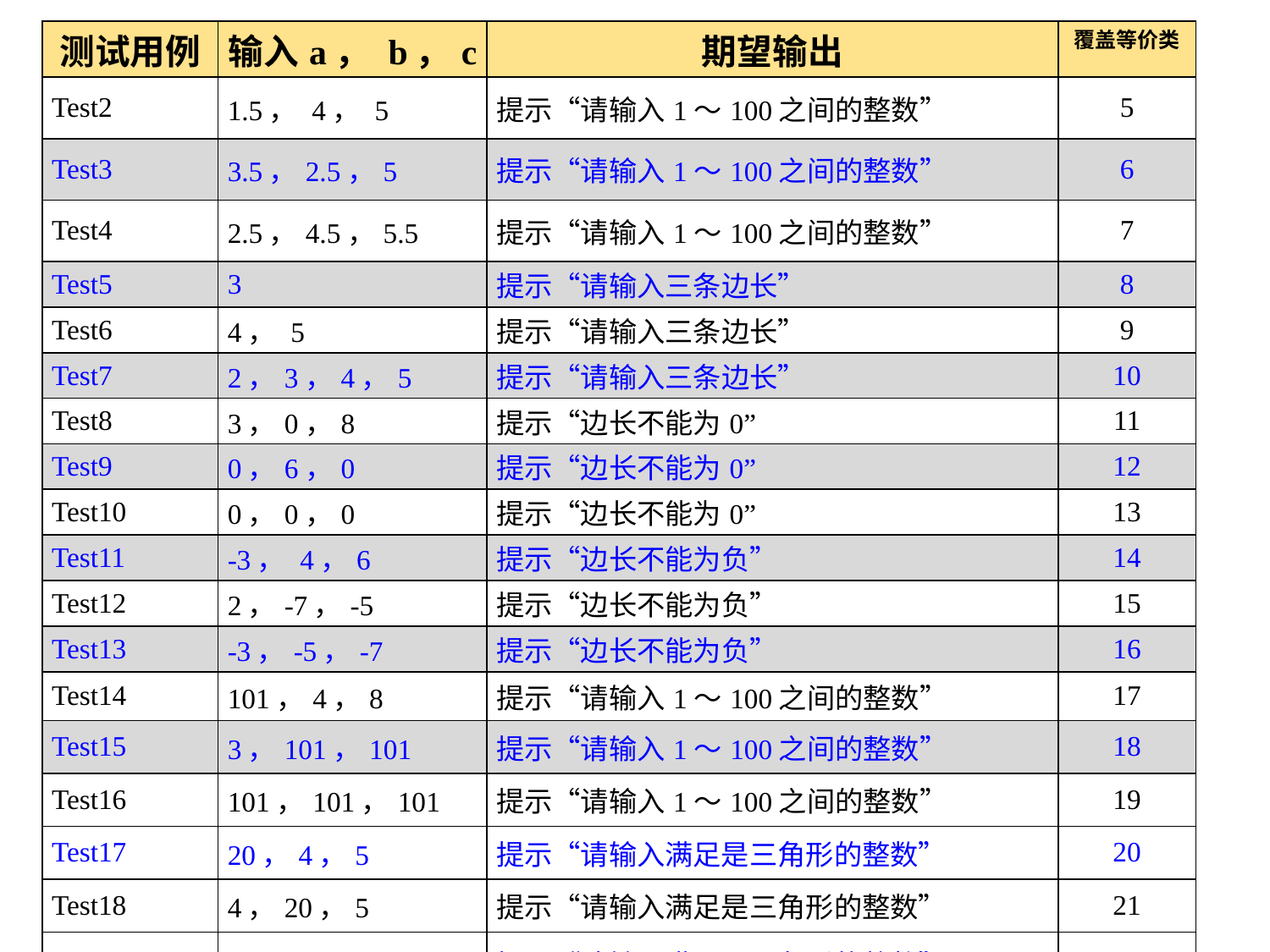

| 测试用例 | 输入a， b，c | 期望输出 | 覆盖等价类 |
| --- | --- | --- | --- |
| Test2 | 1.5， 4， 5 | 提示“请输入1～100之间的整数” | 5 |
| Test3 | 3.5，2.5，5 | 提示“请输入1～100之间的整数” | 6 |
| Test4 | 2.5，4.5，5.5 | 提示“请输入1～100之间的整数” | 7 |
| Test5 | 3 | 提示“请输入三条边长” | 8 |
| Test6 | 4， 5 | 提示“请输入三条边长” | 9 |
| Test7 | 2，3，4，5 | 提示“请输入三条边长” | 10 |
| Test8 | 3，0，8 | 提示“边长不能为0” | 11 |
| Test9 | 0，6，0 | 提示“边长不能为0” | 12 |
| Test10 | 0，0，0 | 提示“边长不能为0” | 13 |
| Test11 | -3， 4，6 | 提示“边长不能为负” | 14 |
| Test12 | 2，-7，-5 | 提示“边长不能为负” | 15 |
| Test13 | -3，-5，-7 | 提示“边长不能为负” | 16 |
| Test14 | 101，4，8 | 提示“请输入1～100之间的整数” | 17 |
| Test15 | 3，101，101 | 提示“请输入1～100之间的整数” | 18 |
| Test16 | 101，101，101 | 提示“请输入1～100之间的整数” | 19 |
| Test17 | 20，4，5 | 提示“请输入满足是三角形的整数” | 20 |
| Test18 | 4，20，5 | 提示“请输入满足是三角形的整数” | 21 |
| Test19 | 4，5，20 | 提示“请输入满足是三角形的整数” | 22 |